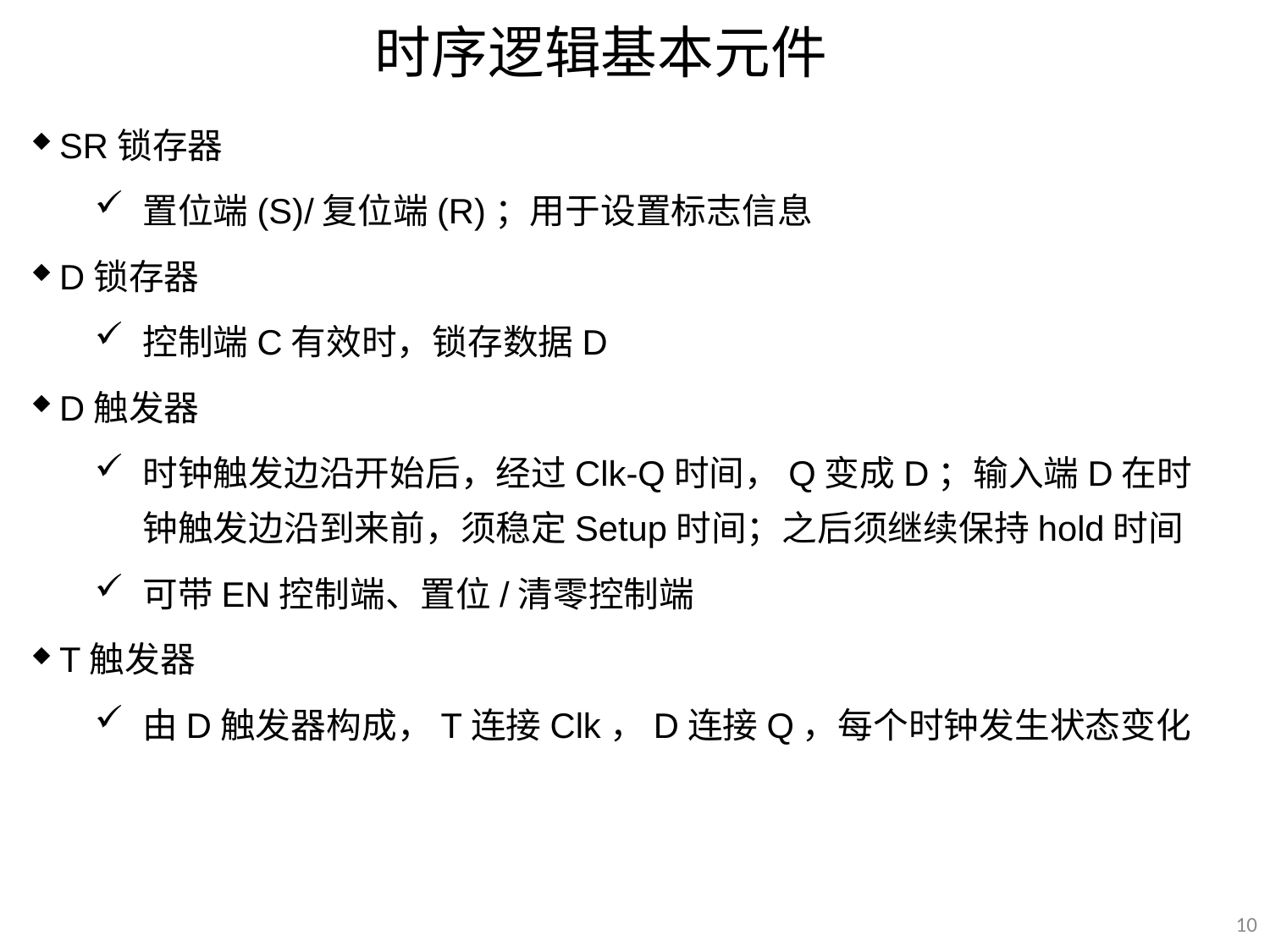

# 时序逻辑基本元件
SR锁存器
置位端(S)/复位端(R)；用于设置标志信息
D锁存器
控制端C有效时，锁存数据D
D触发器
时钟触发边沿开始后，经过Clk-Q时间，Q变成D；输入端D在时钟触发边沿到来前，须稳定Setup时间；之后须继续保持hold时间
可带EN控制端、置位/清零控制端
T触发器
由D触发器构成，T连接Clk，D连接Q，每个时钟发生状态变化
10